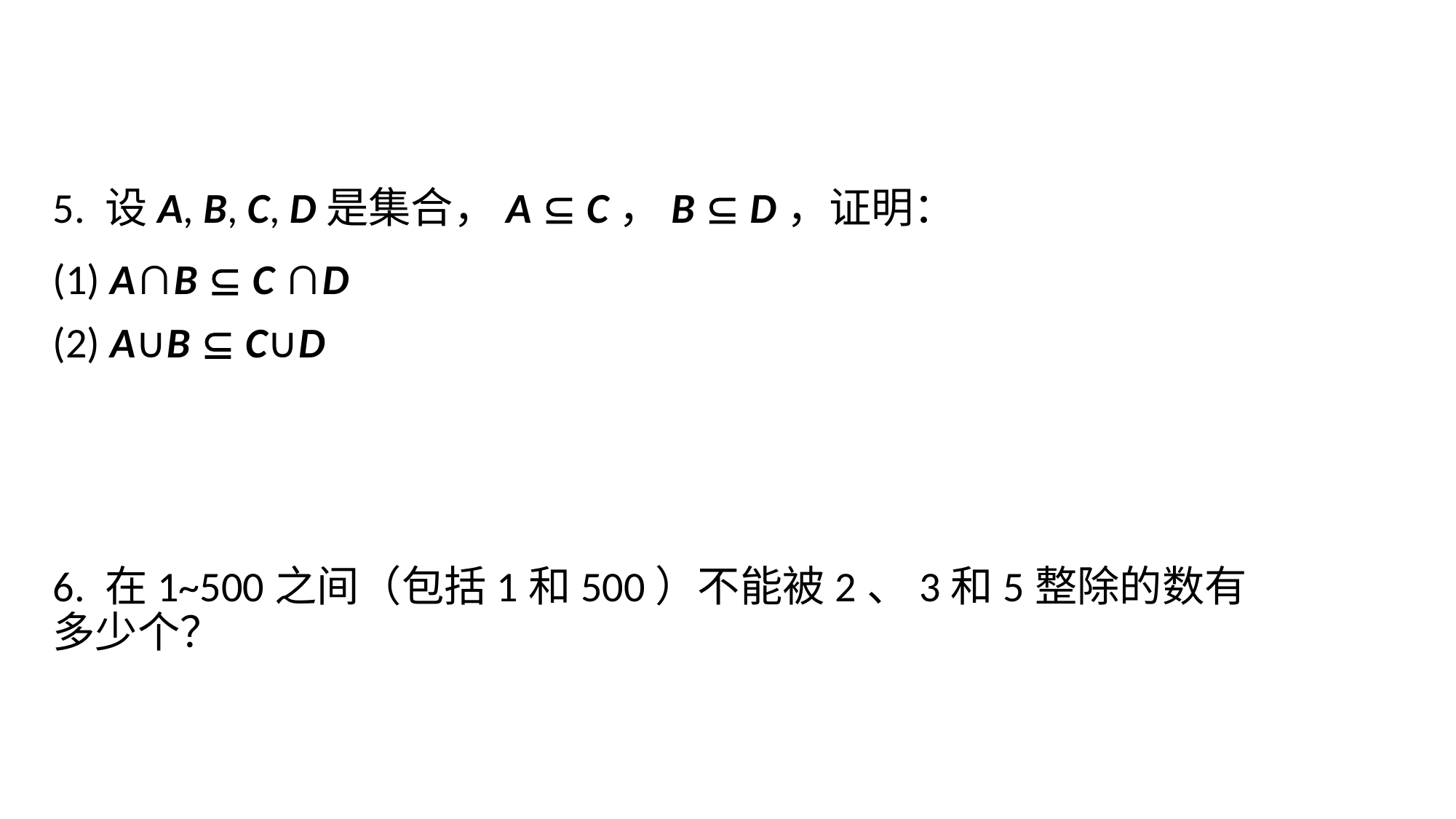

5. 设A, B, C, D是集合，A ⊆ C，B ⊆ D，证明：
(1) A∩B ⊆ C ∩D
(2) A∪B ⊆ C∪D

6. 在1~500之间（包括1和500）不能被2、3和5整除的数有多少个？